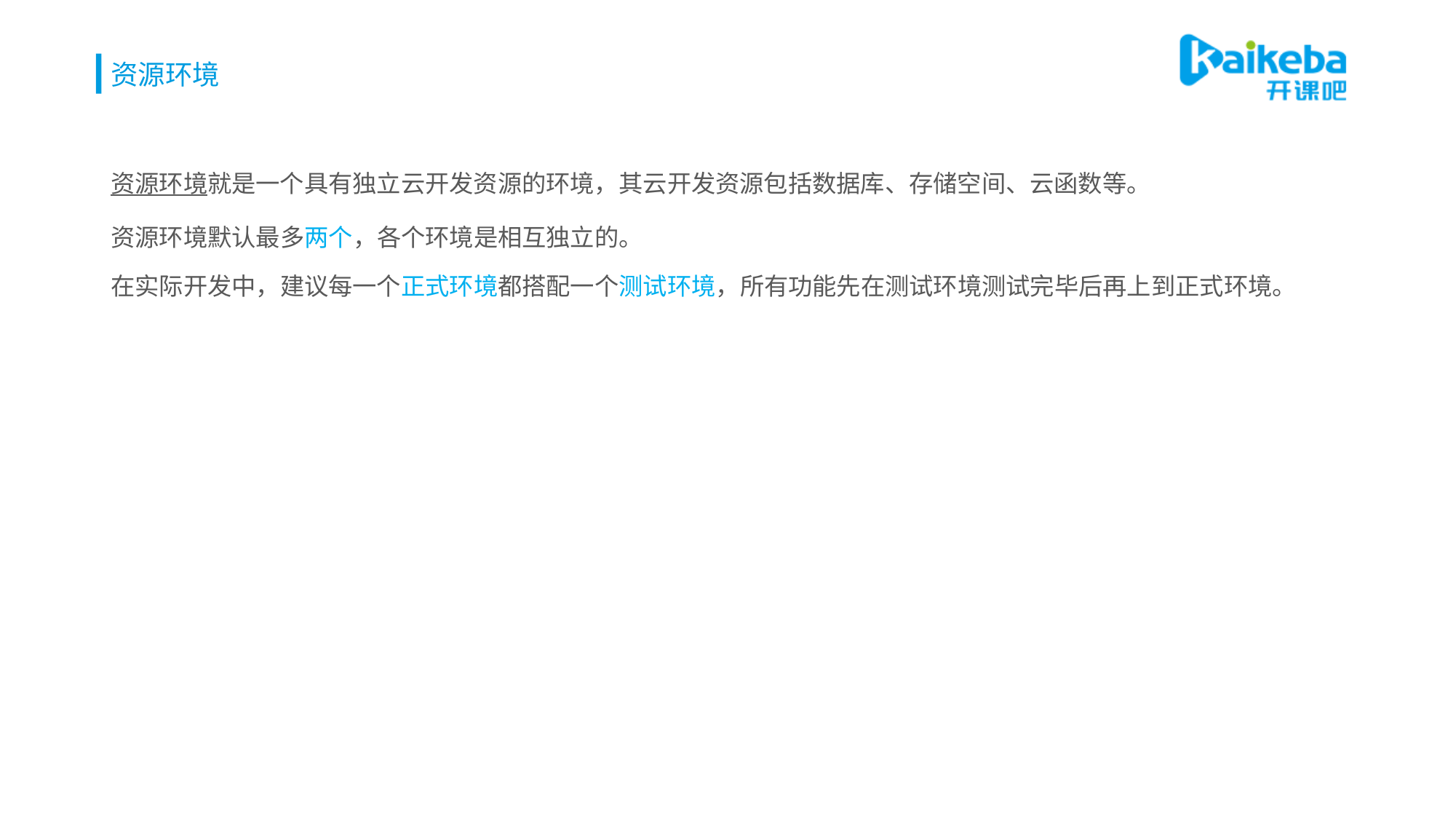

# 资源环境
资源环境就是一个具有独立云开发资源的环境，其云开发资源包括数据库、存储空间、云函数等。
资源环境默认最多两个，各个环境是相互独立的。
在实际开发中，建议每一个正式环境都搭配一个测试环境，所有功能先在测试环境测试完毕后再上到正式环境。